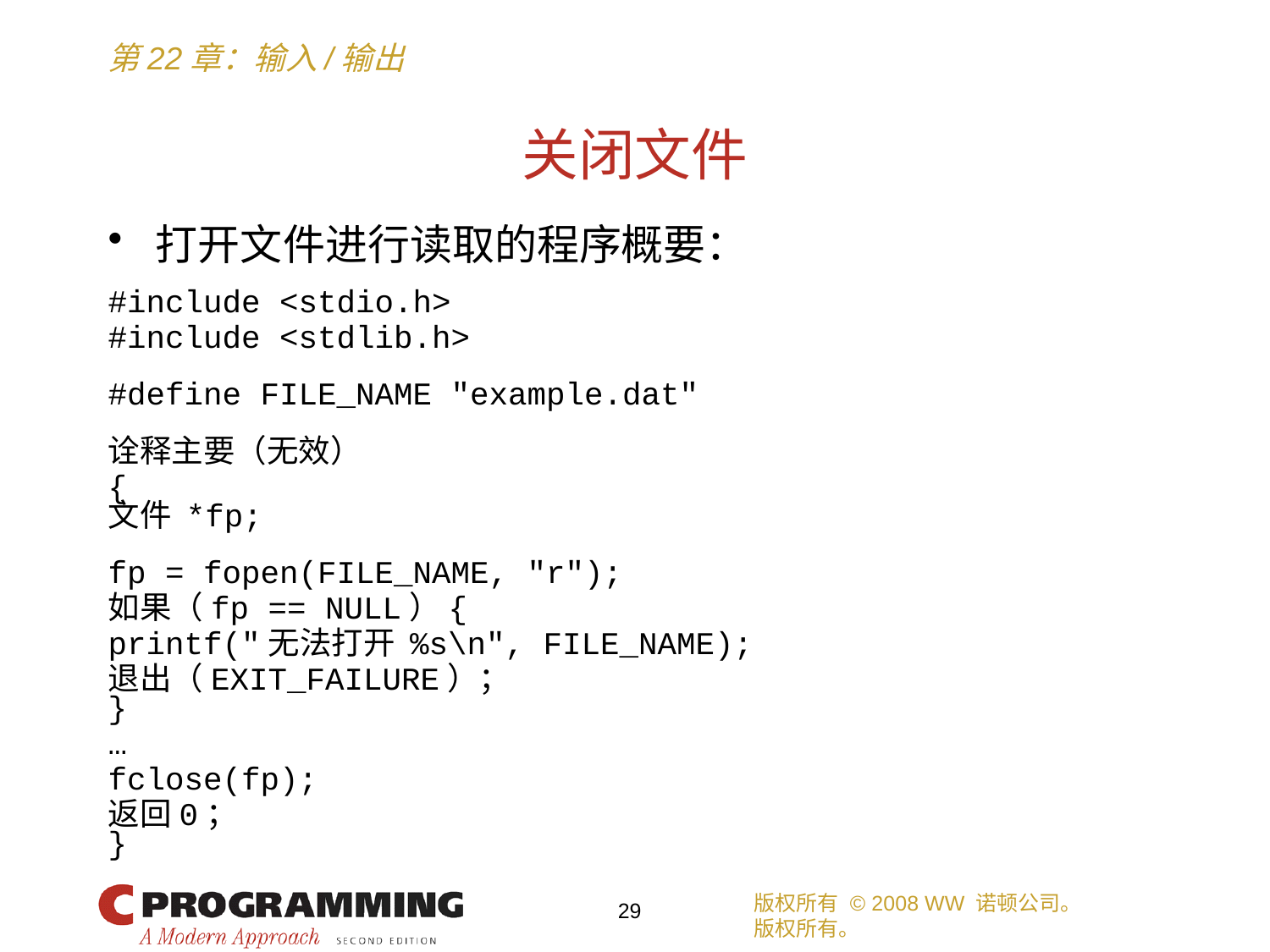

# 关闭文件
打开文件进行读取的程序概要：
#include <stdio.h>
#include <stdlib.h>

#define FILE_NAME "example.dat"

诠释主要（无效）
{
文件 *fp;

fp = fopen(FILE_NAME, "r");
如果（fp == NULL）{
printf("无法打开 %s\n", FILE_NAME);
退出（EXIT_FAILURE）；
}
…
fclose(fp);
返回0；
}
版权所有 © 2008 WW 诺顿公司。
版权所有。
29